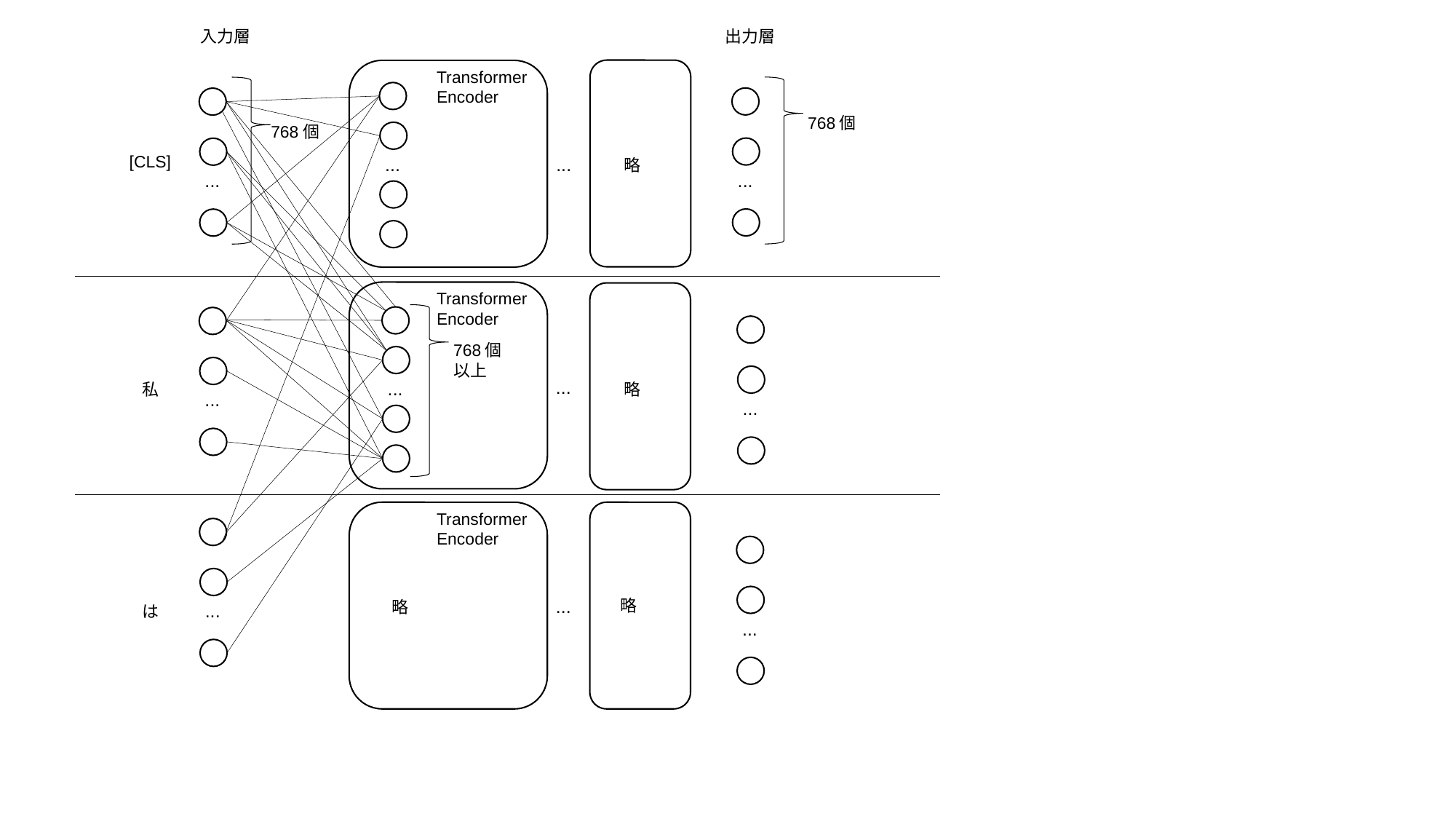

入力層
出力層

Transformer Encoder

768個
768個

[CLS]
...
...
略
...
...

Transformer Encoder

768個以上

...
...
私
略
...
...

Transformer Encoder

略
...
略
...
は
...